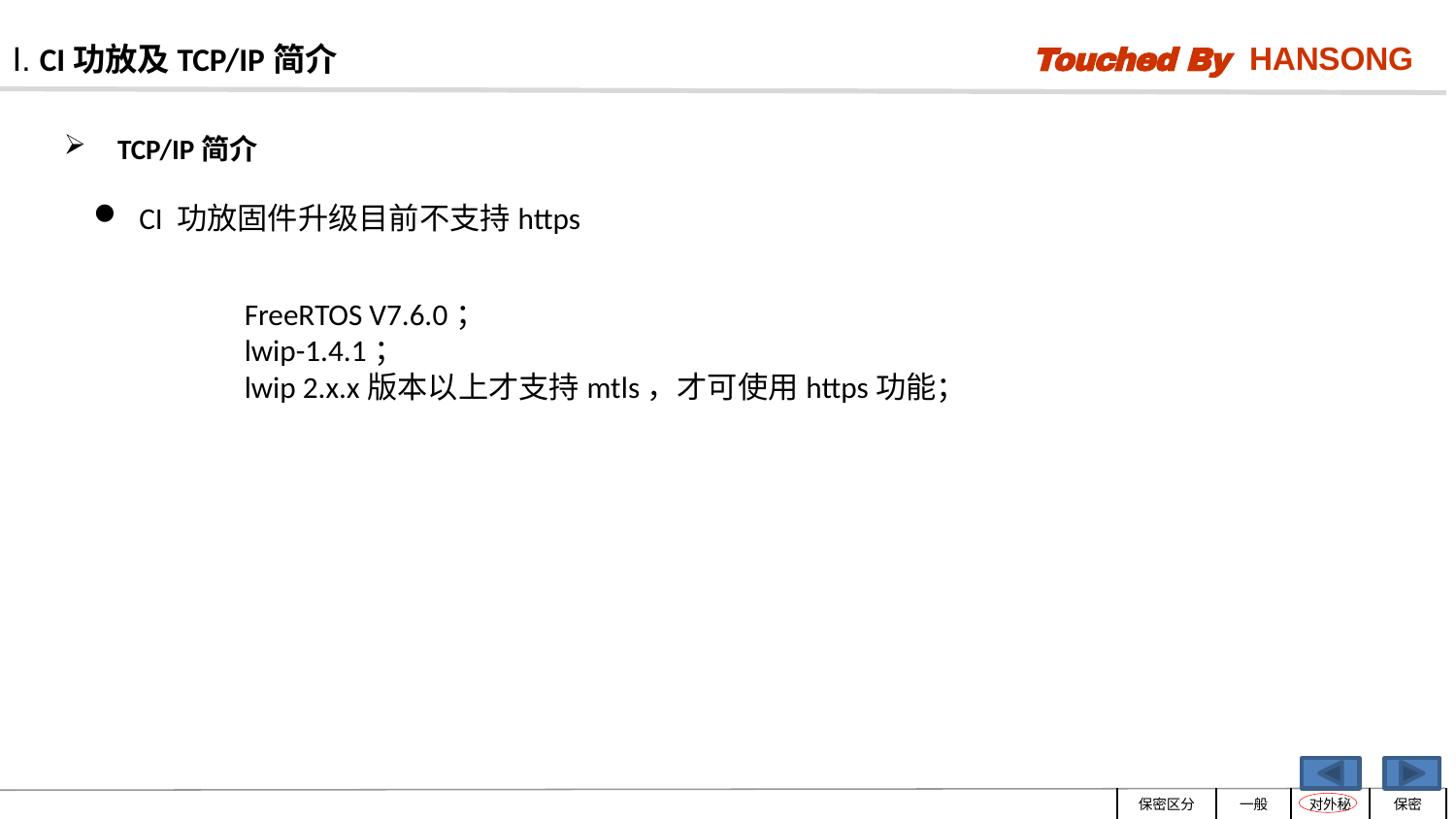

Ⅰ. CI功放及TCP/IP简介

 TCP/IP简介
CI 功放固件升级目前不支持https

FreeRTOS V7.6.0；
lwip-1.4.1；
lwip 2.x.x版本以上才支持mtls，才可使用https功能；